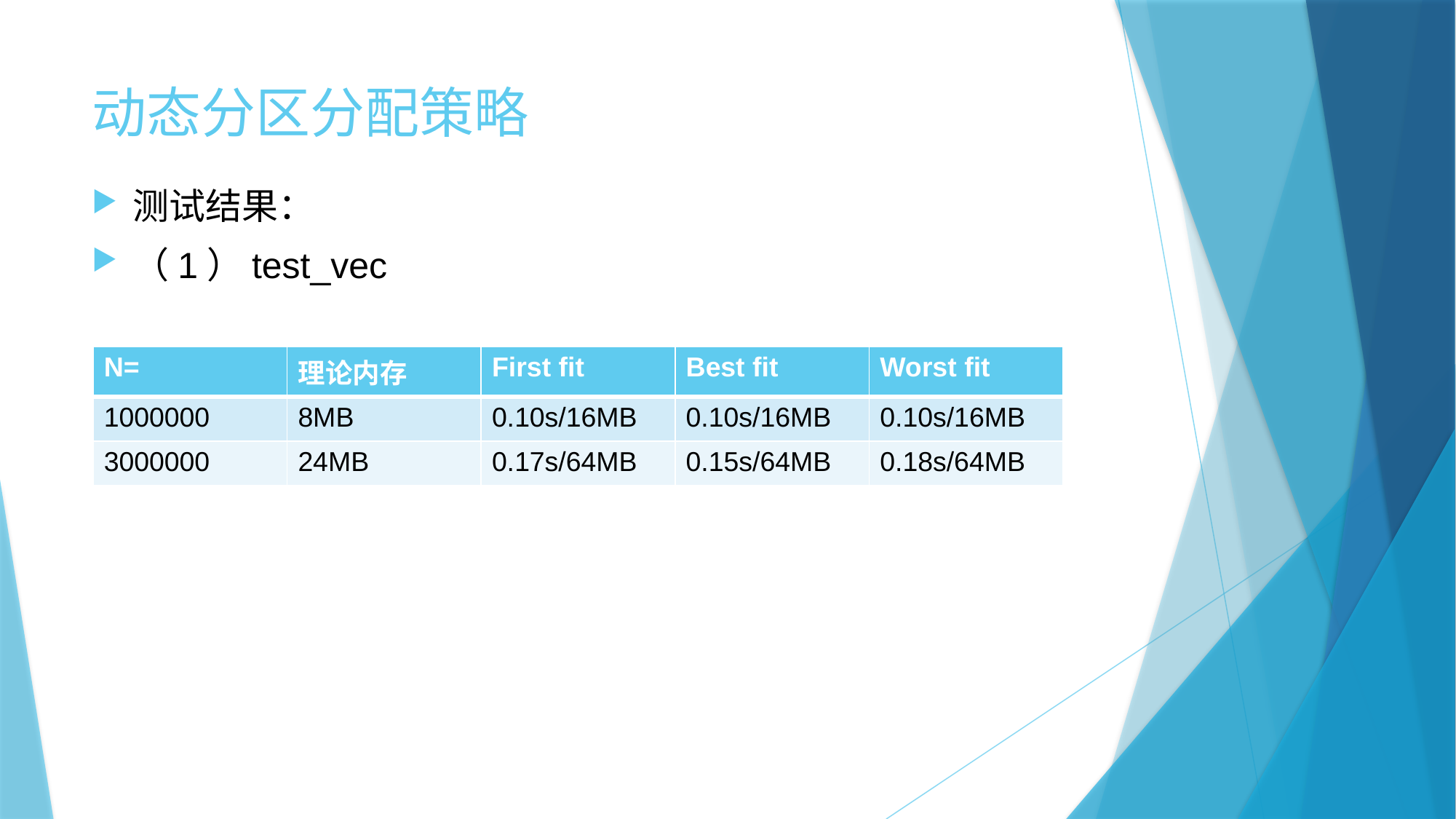

# 动态分区分配策略
测试结果：
（1）test_vec

| N= | 理论内存 | First fit | Best fit | Worst fit |
| --- | --- | --- | --- | --- |
| 1000000 | 8MB | 0.10s/16MB | 0.10s/16MB | 0.10s/16MB |
| 3000000 | 24MB | 0.17s/64MB | 0.15s/64MB | 0.18s/64MB |